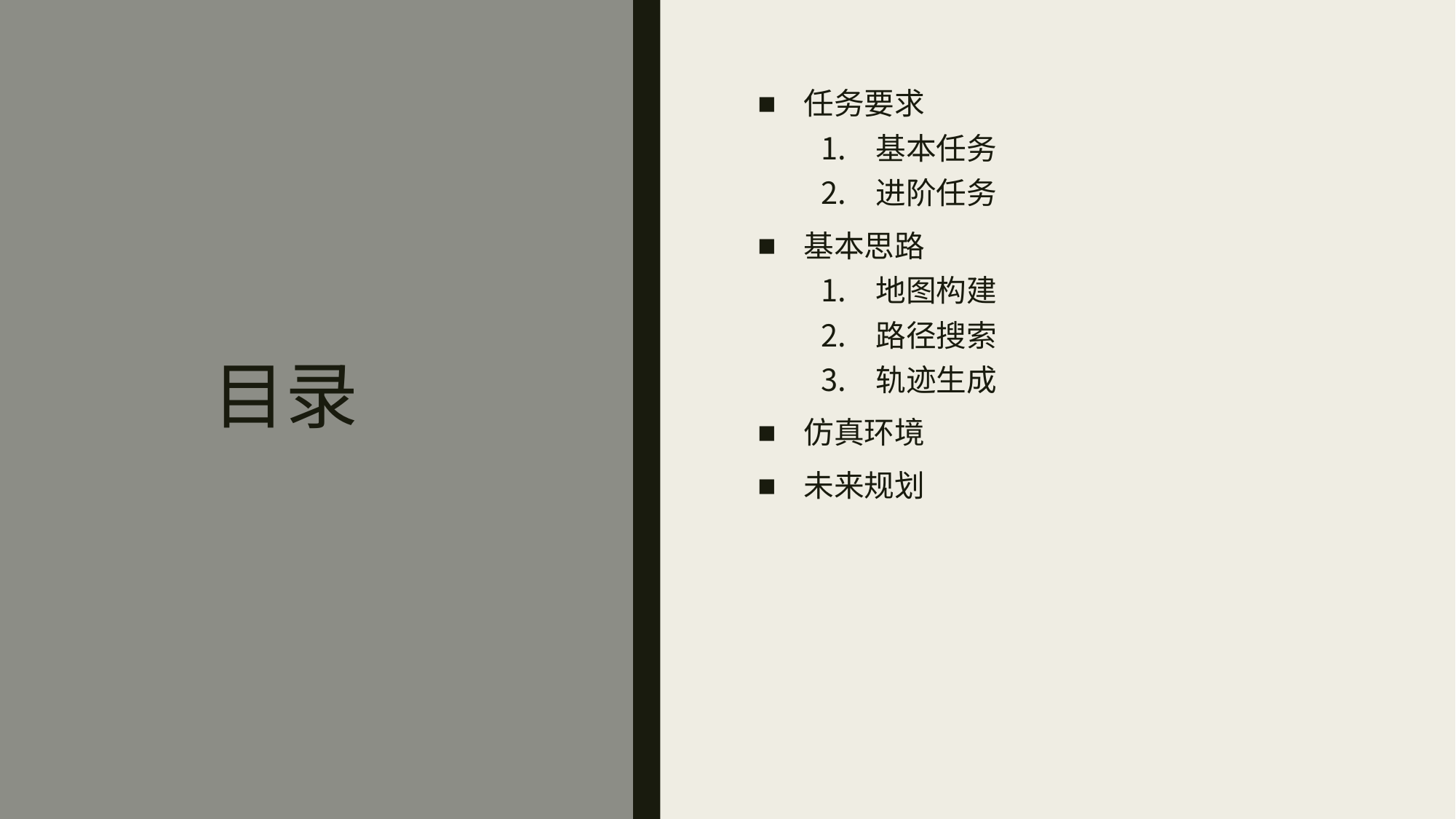

任务要求
基本任务
进阶任务
基本思路
地图构建
路径搜索
轨迹生成
仿真环境
未来规划

# 目录